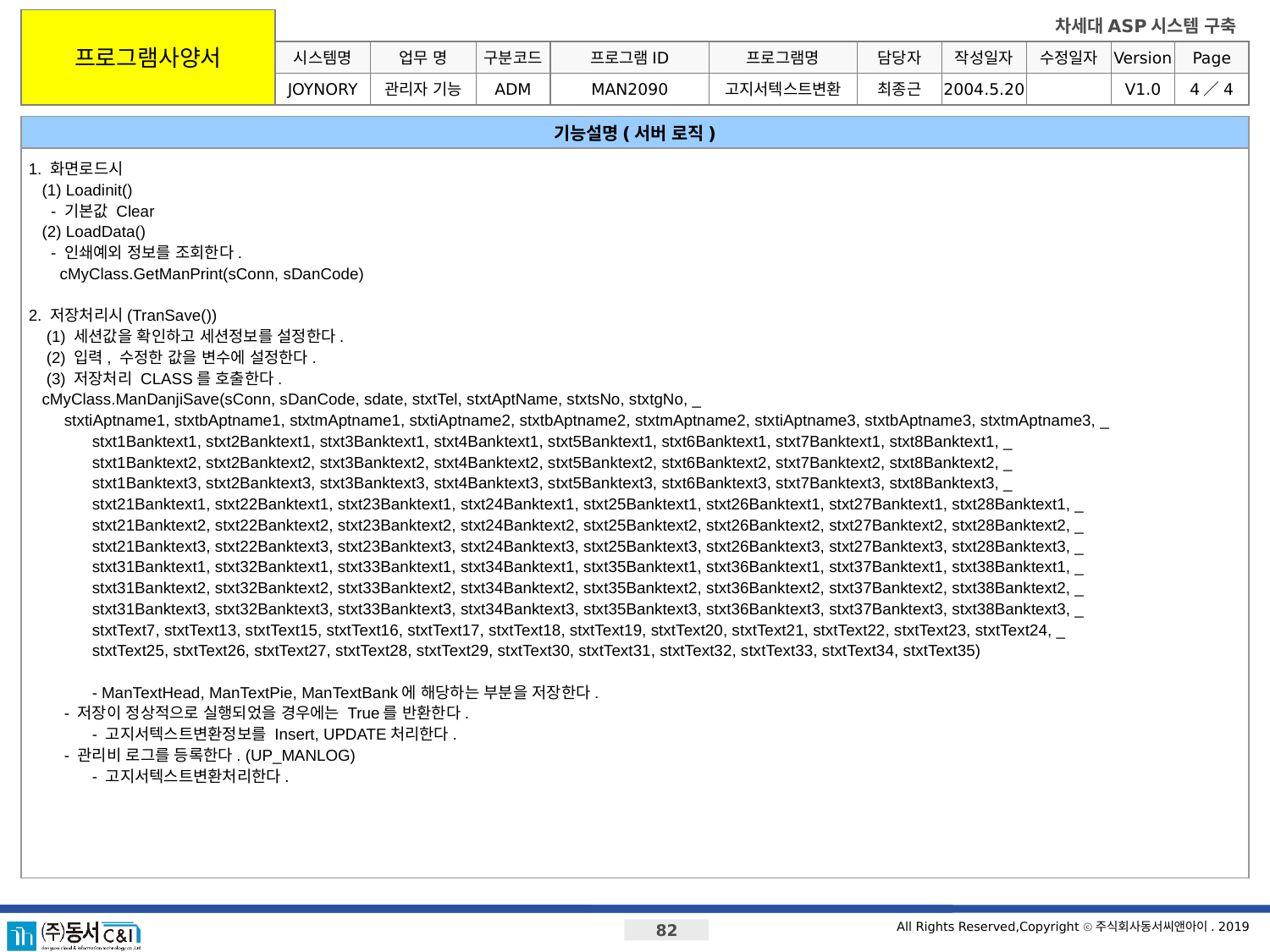

프로그램사양서
시스템명
업무 명
구분코드
프로그램ID
프로그램명
JOYNORY
관리자 기능
ADM
MAN2090
고지서텍스트변환
최종근
2004.5.20

V1.0
4／4
기능설명(서버 로직)
1. 화면로드시
   (1) Loadinit()
     - 기본값 Clear
   (2) LoadData()
     - 인쇄예외 정보를 조회한다.
       cMyClass.GetManPrint(sConn, sDanCode)

2. 저장처리시(TranSave())
    (1) 세션값을 확인하고 세션정보를 설정한다.
    (2) 입력, 수정한 값을 변수에 설정한다.
    (3) 저장처리 CLASS를 호출한다.
   cMyClass.ManDanjiSave(sConn, sDanCode, sdate, stxtTel, stxtAptName, stxtsNo, stxtgNo, _
        stxtiAptname1, stxtbAptname1, stxtmAptname1, stxtiAptname2, stxtbAptname2, stxtmAptname2, stxtiAptname3, stxtbAptname3, stxtmAptname3, _
	stxt1Banktext1, stxt2Banktext1, stxt3Banktext1, stxt4Banktext1, stxt5Banktext1, stxt6Banktext1, stxt7Banktext1, stxt8Banktext1, _
	stxt1Banktext2, stxt2Banktext2, stxt3Banktext2, stxt4Banktext2, stxt5Banktext2, stxt6Banktext2, stxt7Banktext2, stxt8Banktext2, _
	stxt1Banktext3, stxt2Banktext3, stxt3Banktext3, stxt4Banktext3, stxt5Banktext3, stxt6Banktext3, stxt7Banktext3, stxt8Banktext3, _
	stxt21Banktext1, stxt22Banktext1, stxt23Banktext1, stxt24Banktext1, stxt25Banktext1, stxt26Banktext1, stxt27Banktext1, stxt28Banktext1, _
	stxt21Banktext2, stxt22Banktext2, stxt23Banktext2, stxt24Banktext2, stxt25Banktext2, stxt26Banktext2, stxt27Banktext2, stxt28Banktext2, _
	stxt21Banktext3, stxt22Banktext3, stxt23Banktext3, stxt24Banktext3, stxt25Banktext3, stxt26Banktext3, stxt27Banktext3, stxt28Banktext3, _
	stxt31Banktext1, stxt32Banktext1, stxt33Banktext1, stxt34Banktext1, stxt35Banktext1, stxt36Banktext1, stxt37Banktext1, stxt38Banktext1, _
	stxt31Banktext2, stxt32Banktext2, stxt33Banktext2, stxt34Banktext2, stxt35Banktext2, stxt36Banktext2, stxt37Banktext2, stxt38Banktext2, _
	stxt31Banktext3, stxt32Banktext3, stxt33Banktext3, stxt34Banktext3, stxt35Banktext3, stxt36Banktext3, stxt37Banktext3, stxt38Banktext3, _
	stxtText7, stxtText13, stxtText15, stxtText16, stxtText17, stxtText18, stxtText19, stxtText20, stxtText21, stxtText22, stxtText23, stxtText24, _
	stxtText25, stxtText26, stxtText27, stxtText28, stxtText29, stxtText30, stxtText31, stxtText32, stxtText33, stxtText34, stxtText35)

	- ManTextHead, ManTextPie, ManTextBank에 해당하는 부분을 저장한다.
        - 저장이 정상적으로 실행되었을 경우에는 True를 반환한다.
	- 고지서텍스트변환정보를 Insert, UPDATE처리한다.
        - 관리비 로그를 등록한다. (UP_MANLOG)
	- 고지서텍스트변환처리한다.